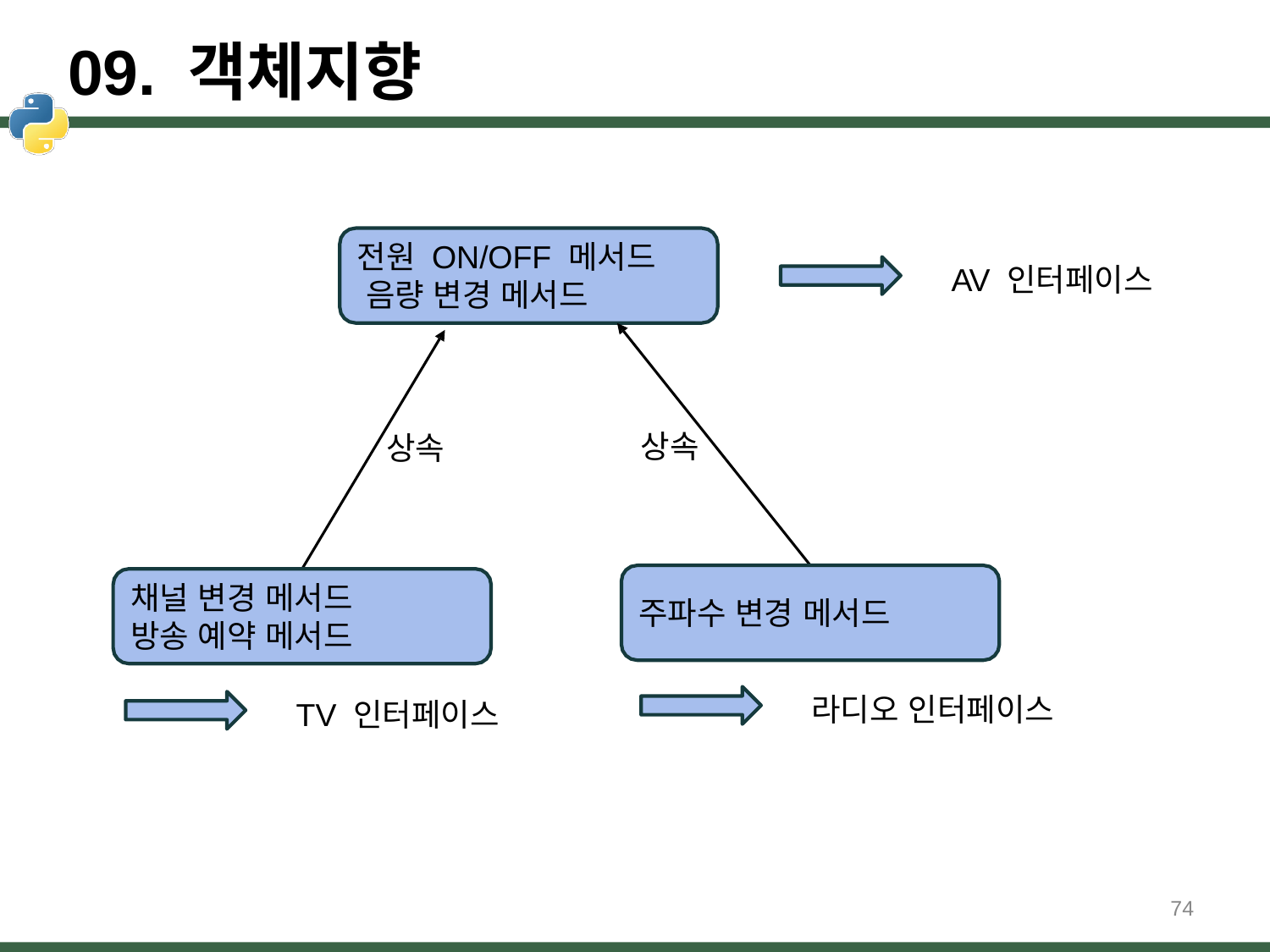

# 09. 객체지향

전원 ON/OFF 메서드  음량 변경 메서드

AV 인터페이스

상속
상속

채널 변경 메서드  방송 예약 메서드
주파수 변경 메서드

라디오 인터페이스

TV 인터페이스
74